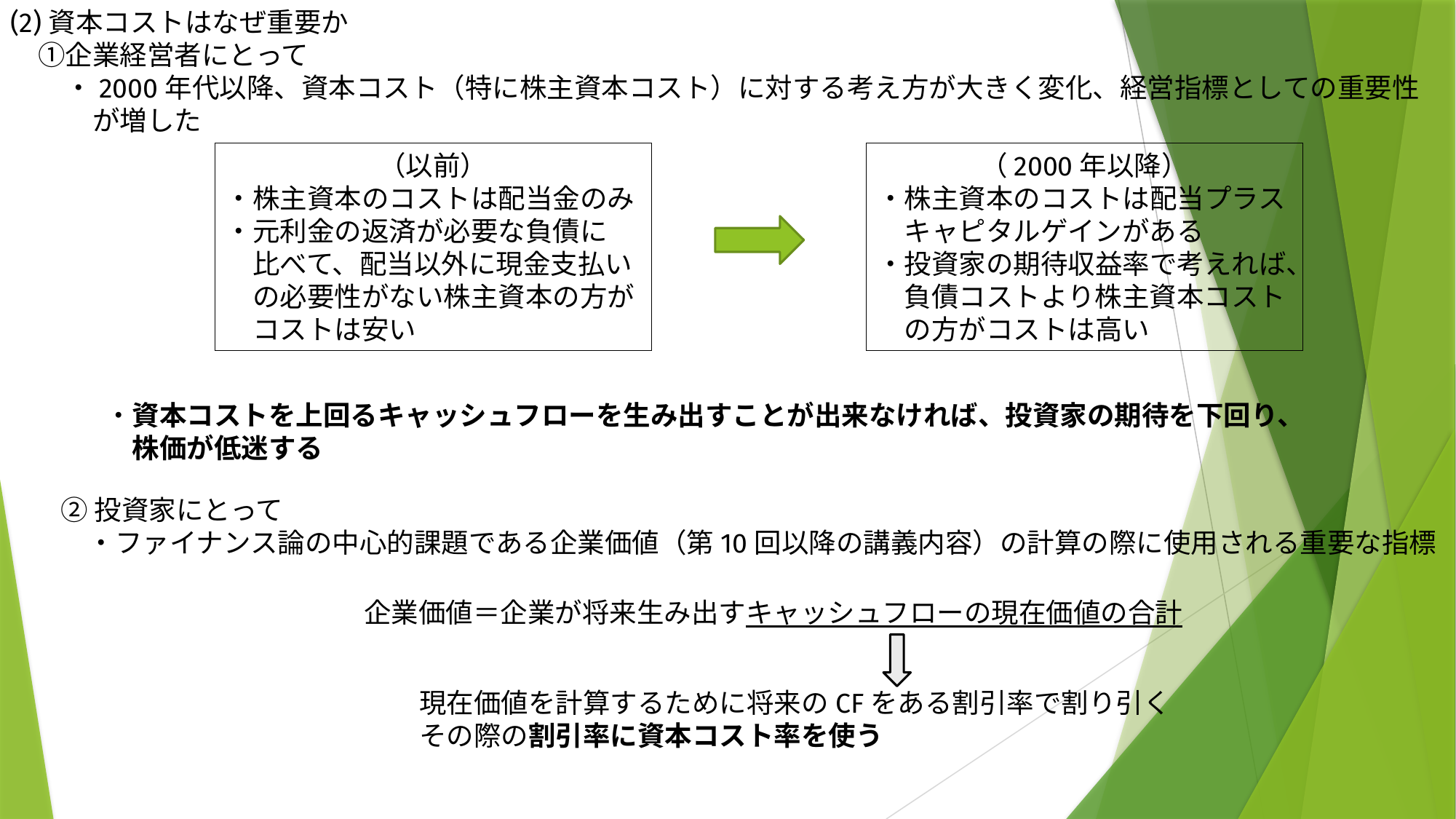

(2)資本コストはなぜ重要か
　①企業経営者にとって
　　・2000年代以降、資本コスト（特に株主資本コスト）に対する考え方が大きく変化、経営指標としての重要性
　　　が増した

（以前）
・株主資本のコストは配当金のみ
・元利金の返済が必要な負債に
　比べて、配当以外に現金支払い
　の必要性がない株主資本の方が
　コストは安い
（2000年以降）
・株主資本のコストは配当プラス
　キャピタルゲインがある
・投資家の期待収益率で考えれば、
　負債コストより株主資本コスト
　の方がコストは高い

・資本コストを上回るキャッシュフローを生み出すことが出来なければ、投資家の期待を下回り、
　株価が低迷する
②投資家にとって
　・ファイナンス論の中心的課題である企業価値（第10回以降の講義内容）の計算の際に使用される重要な指標
　　　　　　　　　企業価値＝企業が将来生み出すキャッシュフローの現在価値の合計

現在価値を計算するために将来のCFをある割引率で割り引く
その際の割引率に資本コスト率を使う